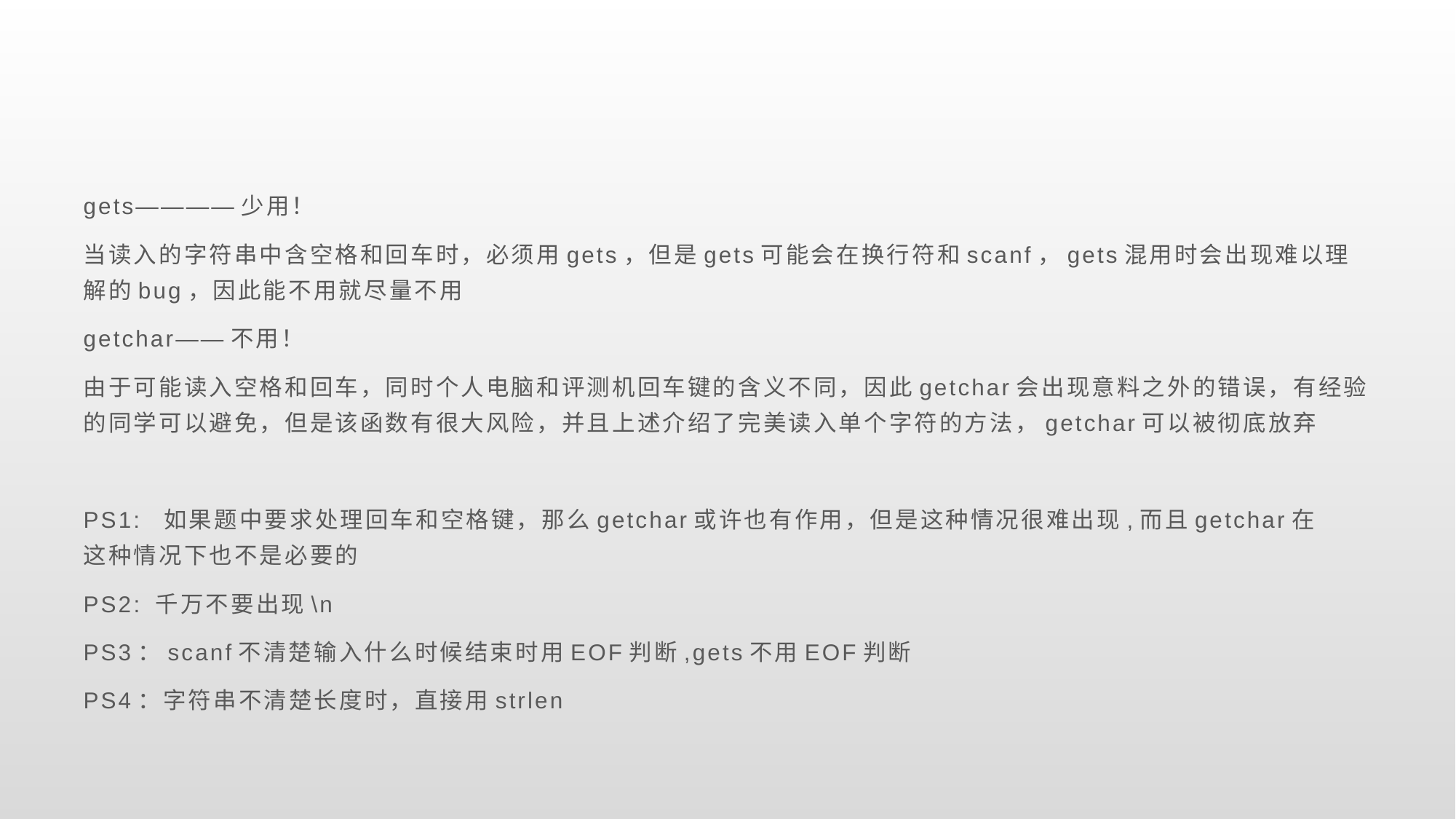

#
gets————少用！
当读入的字符串中含空格和回车时，必须用gets，但是gets可能会在换行符和scanf，gets混用时会出现难以理解的bug，因此能不用就尽量不用
getchar——不用！
由于可能读入空格和回车，同时个人电脑和评测机回车键的含义不同，因此getchar会出现意料之外的错误，有经验的同学可以避免，但是该函数有很大风险，并且上述介绍了完美读入单个字符的方法，getchar可以被彻底放弃

PS1:  如果题中要求处理回车和空格键，那么getchar或许也有作用，但是这种情况很难出现,而且getchar在       这种情况下也不是必要的
PS2: 千万不要出现\n
PS3：scanf不清楚输入什么时候结束时用EOF判断,gets不用EOF判断
PS4：字符串不清楚长度时，直接用strlen